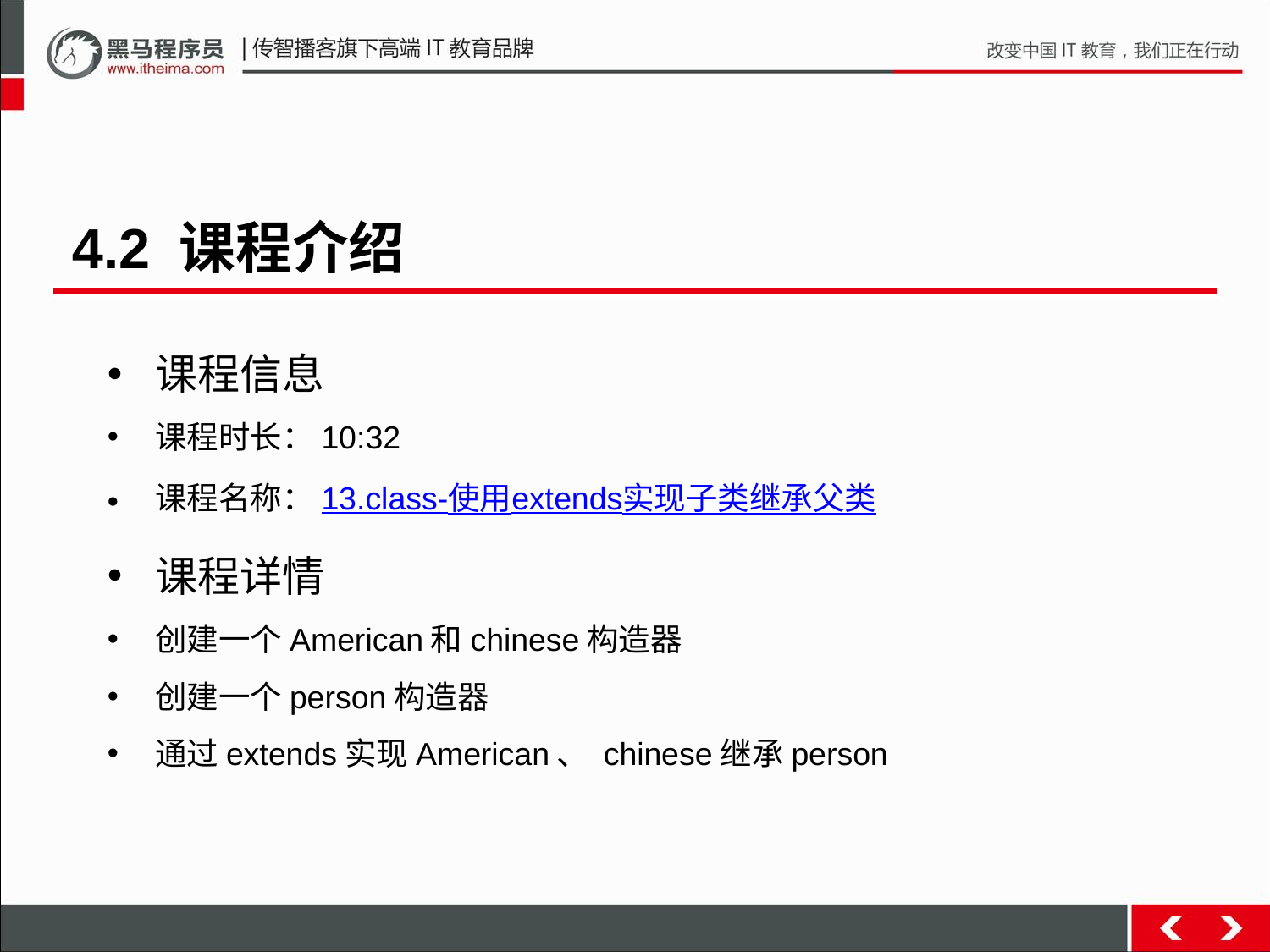

4.2 课程介绍
课程信息
课程时长：10:32
课程名称：13.class-使用extends实现子类继承父类
课程详情
创建一个American和chinese构造器
创建一个person构造器
通过extends实现American、 chinese继承person